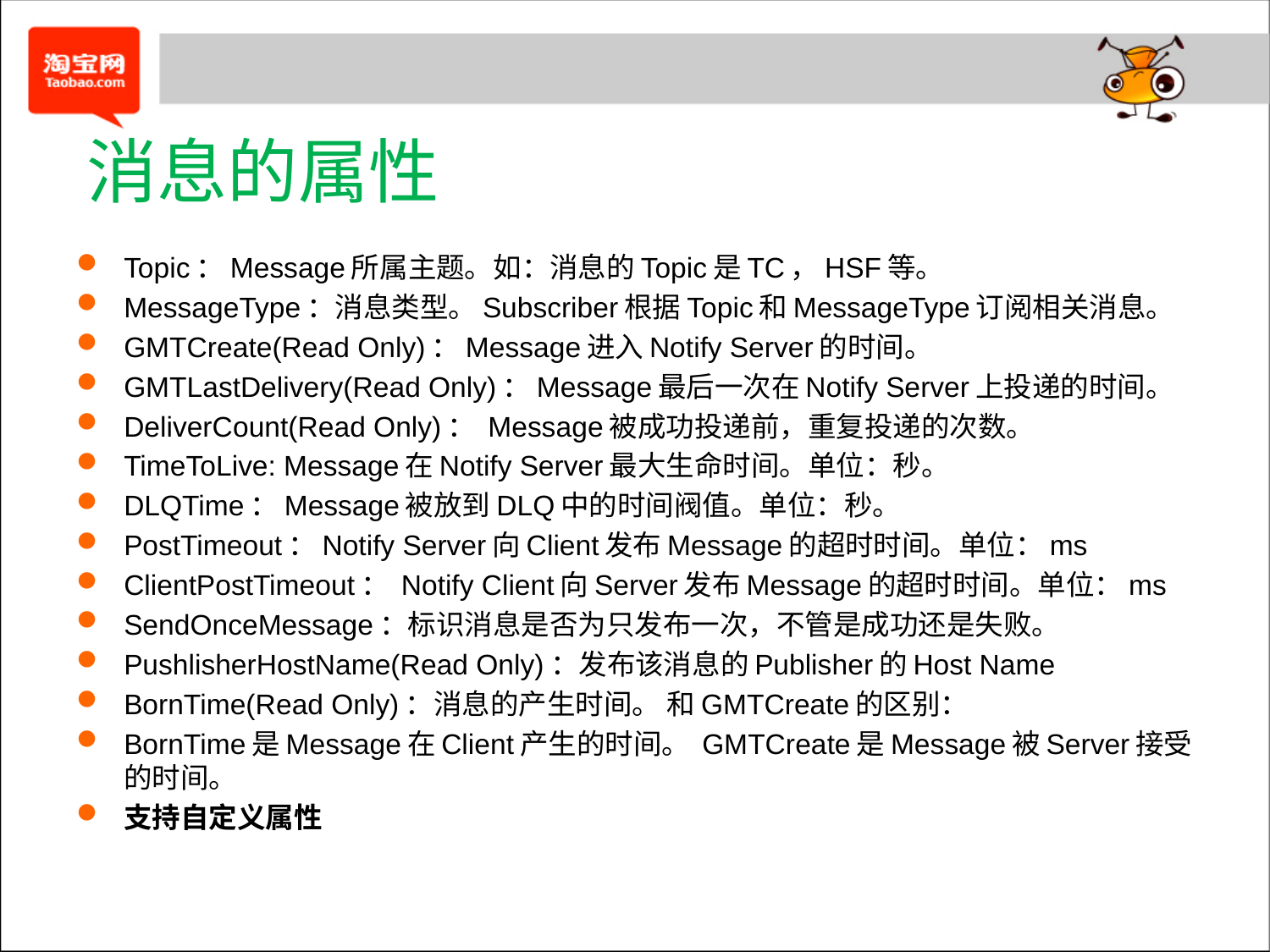

# 消息的属性
Topic：Message所属主题。如：消息的Topic是TC，HSF等。
MessageType：消息类型。Subscriber根据Topic和MessageType订阅相关消息。
GMTCreate(Read Only)：Message进入Notify Server的时间。
GMTLastDelivery(Read Only)：Message最后一次在Notify Server上投递的时间。
DeliverCount(Read Only)： Message被成功投递前，重复投递的次数。
TimeToLive: Message在Notify Server最大生命时间。单位：秒。
DLQTime：Message被放到DLQ中的时间阀值。单位：秒。
PostTimeout：Notify Server向Client发布Message的超时时间。单位：ms
ClientPostTimeout： Notify Client向Server发布Message的超时时间。单位：ms
SendOnceMessage：标识消息是否为只发布一次，不管是成功还是失败。
PushlisherHostName(Read Only)：发布该消息的Publisher的Host Name
BornTime(Read Only)：消息的产生时间。 和GMTCreate的区别：
BornTime是Message在Client产生的时间。 GMTCreate是Message被Server接受的时间。
支持自定义属性